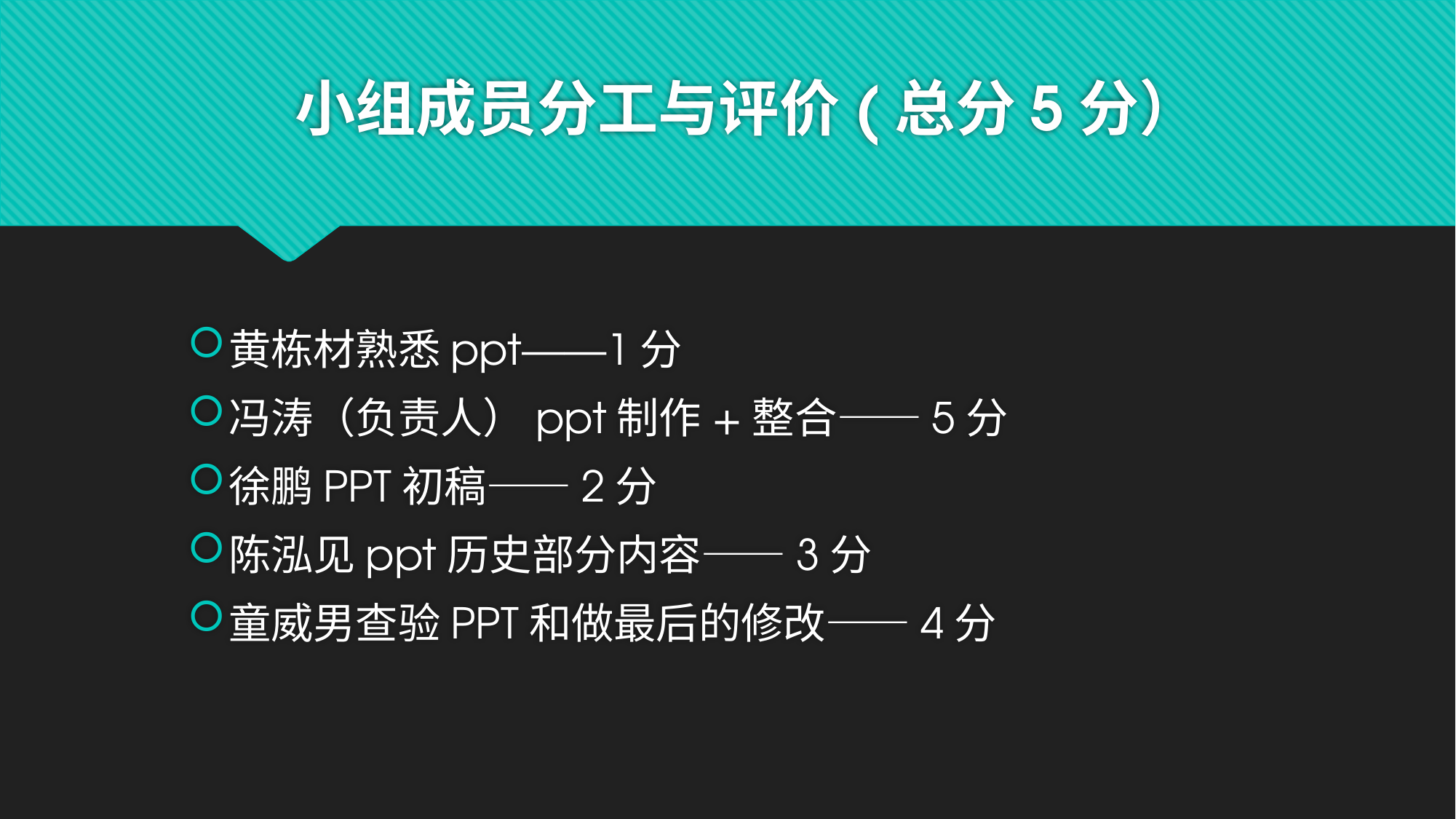

# 小组成员分工与评价(总分5分）
黄栋材熟悉ppt——1分
冯涛（负责人）ppt制作+整合——5分
徐鹏PPT初稿——2分
陈泓见ppt历史部分内容——3分
童威男查验PPT和做最后的修改——4分